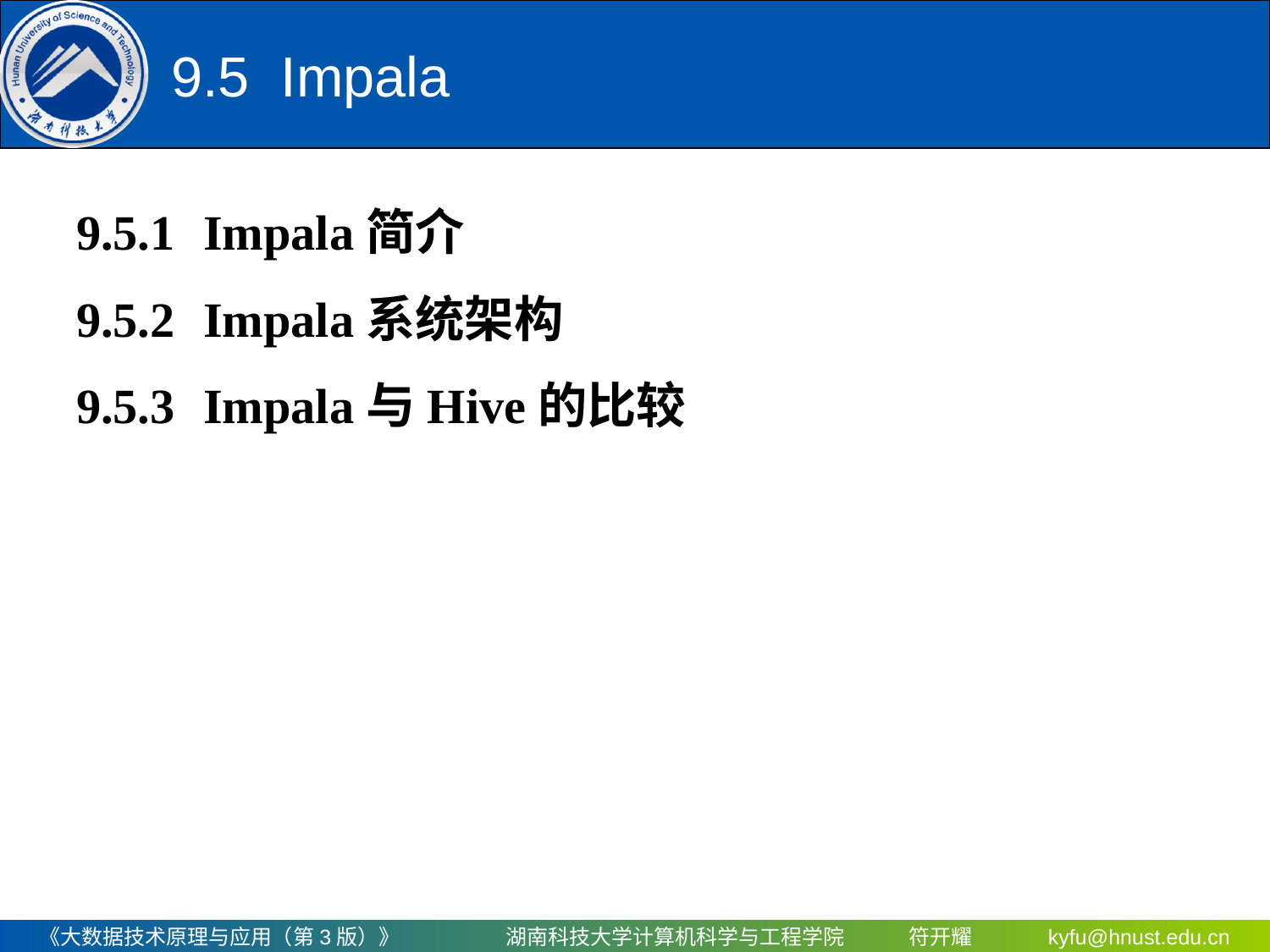

9.5  Impala
9.5.1	Impala简介
9.5.2	Impala系统架构
9.5.3	Impala与Hive的比较